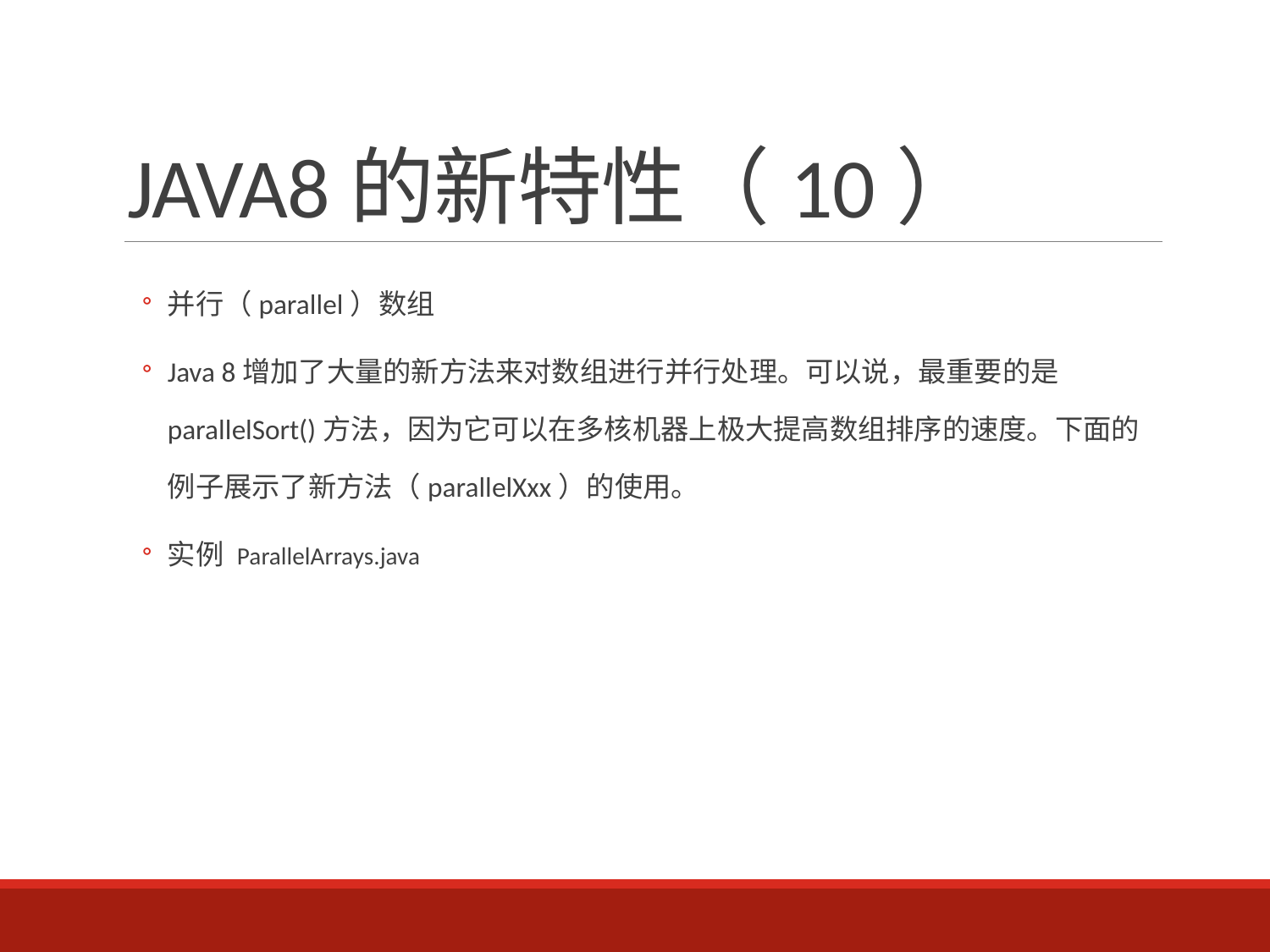

# JAVA8的新特性（10）
并行（parallel）数组
Java 8增加了大量的新方法来对数组进行并行处理。可以说，最重要的是parallelSort()方法，因为它可以在多核机器上极大提高数组排序的速度。下面的例子展示了新方法（parallelXxx）的使用。
实例 ParallelArrays.java